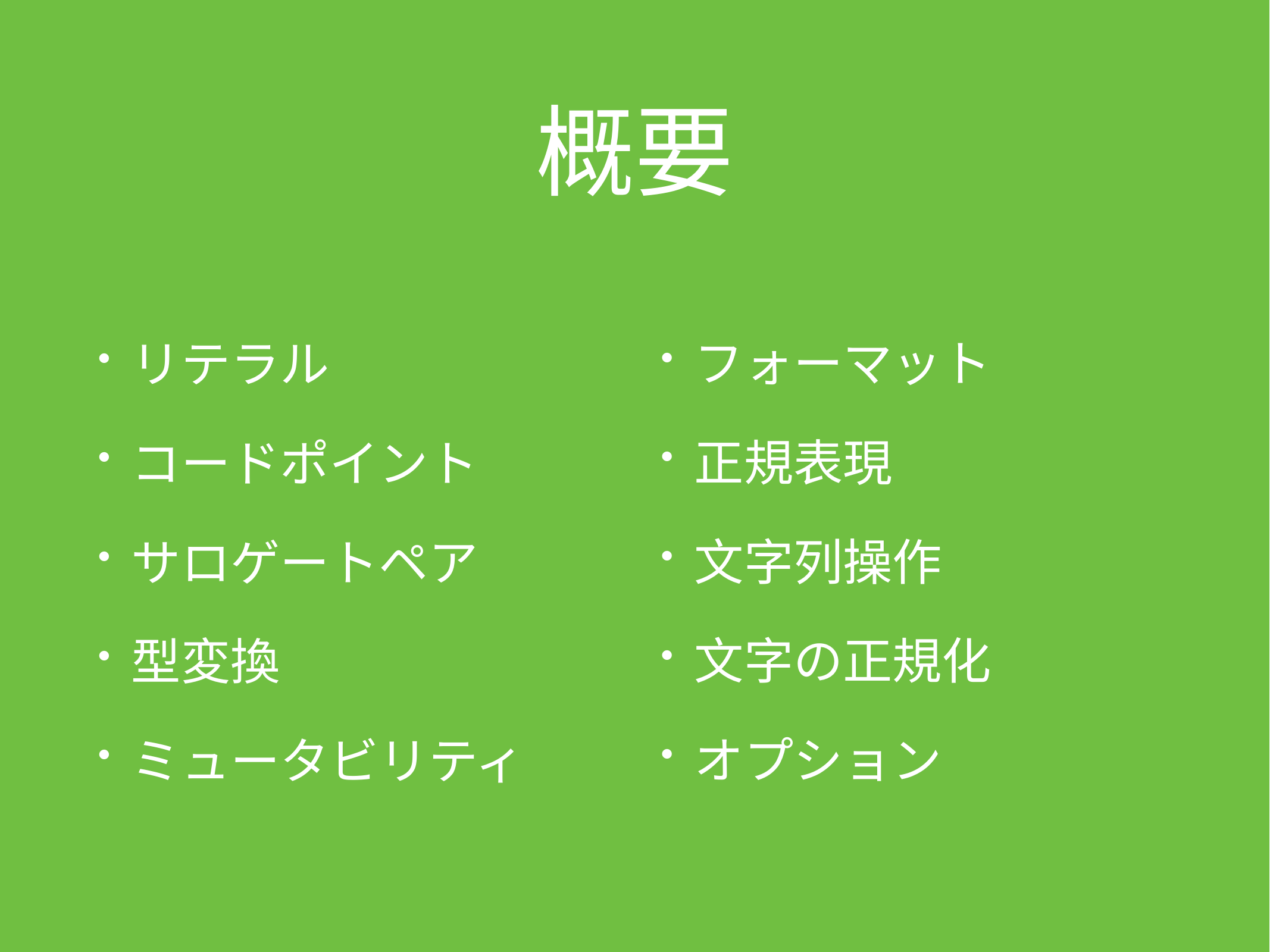

# 概要
フォーマット
正規表現
文字列操作
文字の正規化
オプション
リテラル
コードポイント
サロゲートペア
型変換
ミュータビリティ